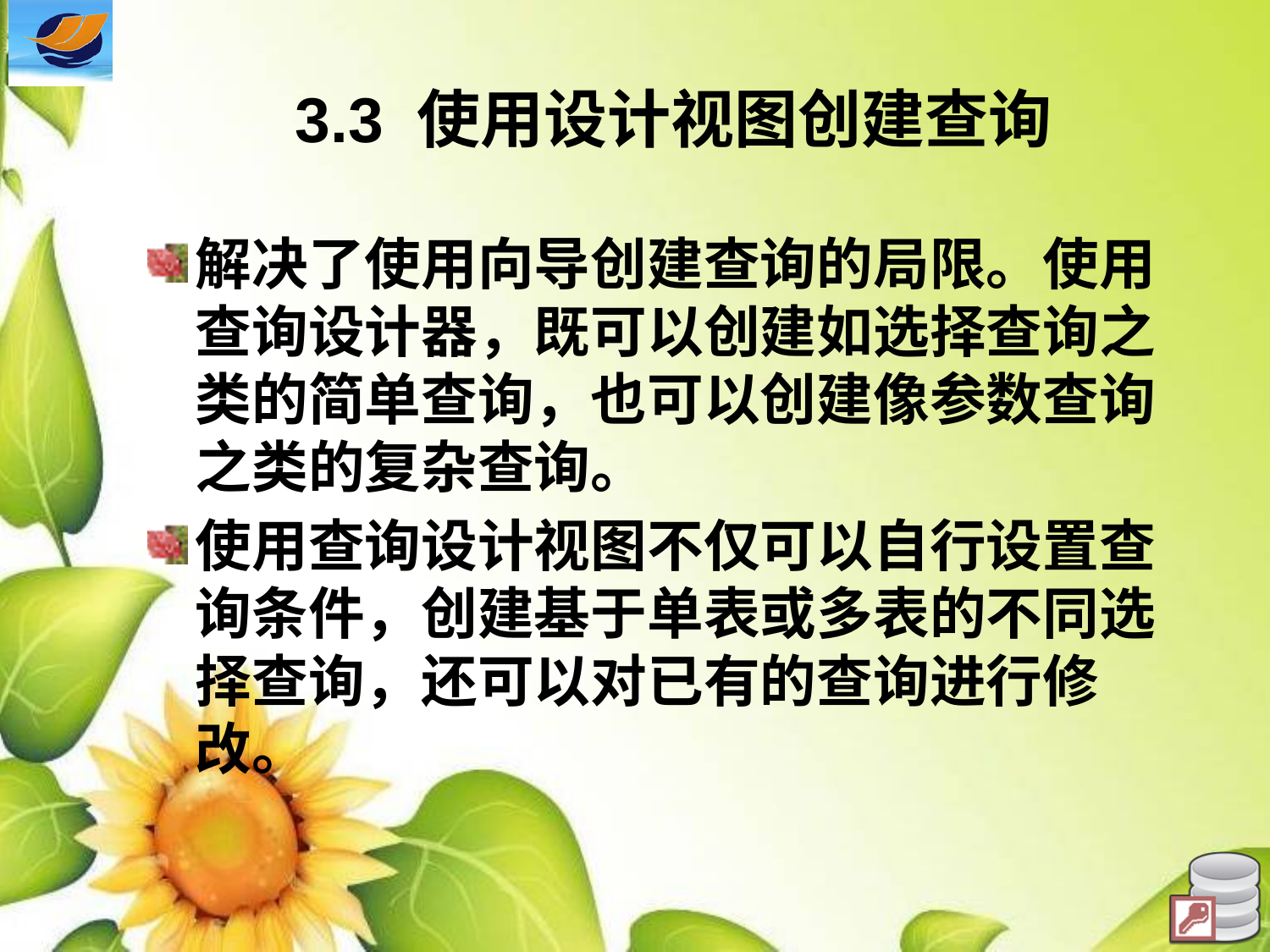

# 3.3 使用设计视图创建查询
解决了使用向导创建查询的局限。使用查询设计器，既可以创建如选择查询之类的简单查询，也可以创建像参数查询之类的复杂查询。
使用查询设计视图不仅可以自行设置查询条件，创建基于单表或多表的不同选择查询，还可以对已有的查询进行修改。